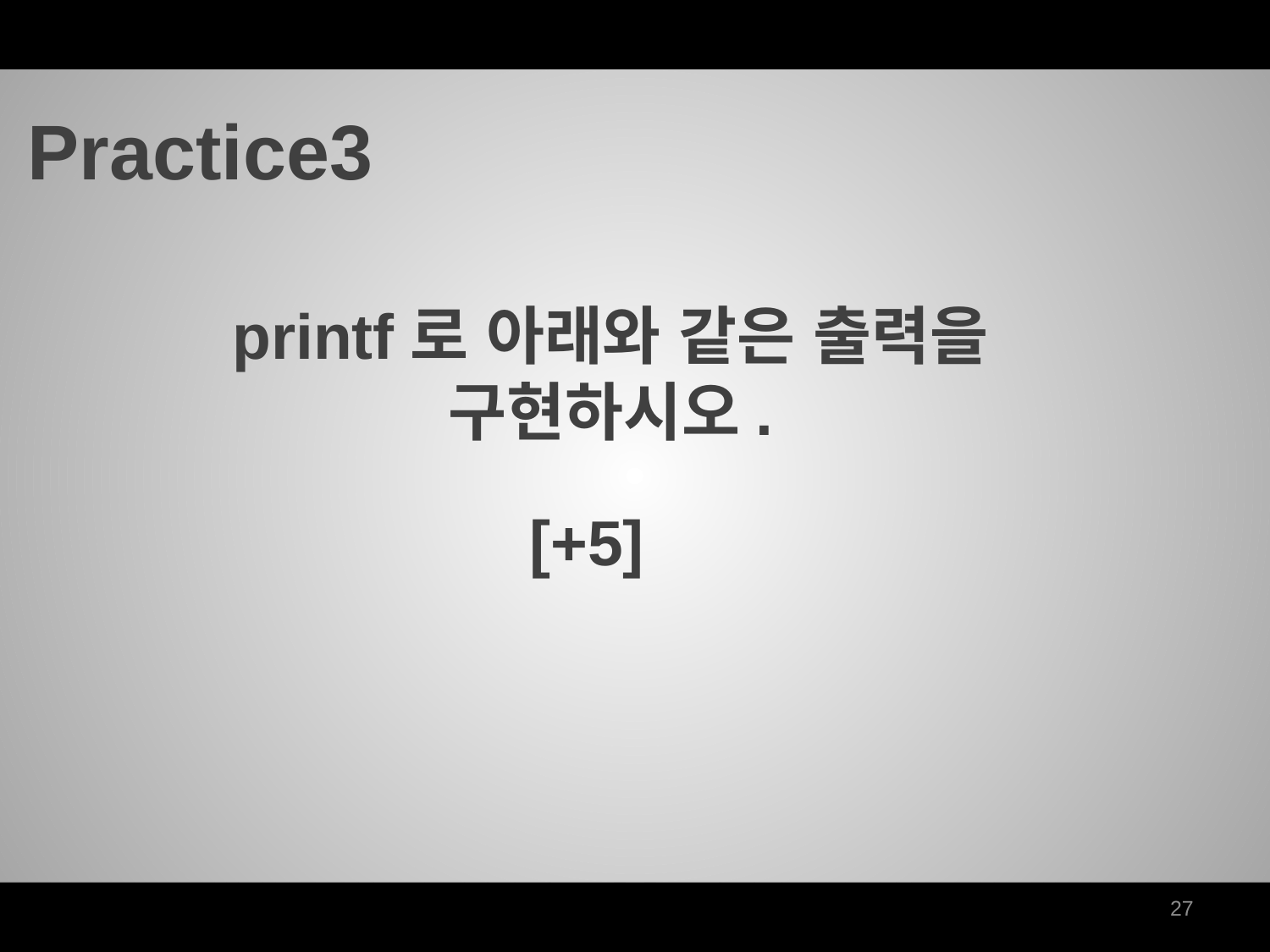

Practice3
printf로 아래와 같은 출력을 구현하시오.
[+5]
27